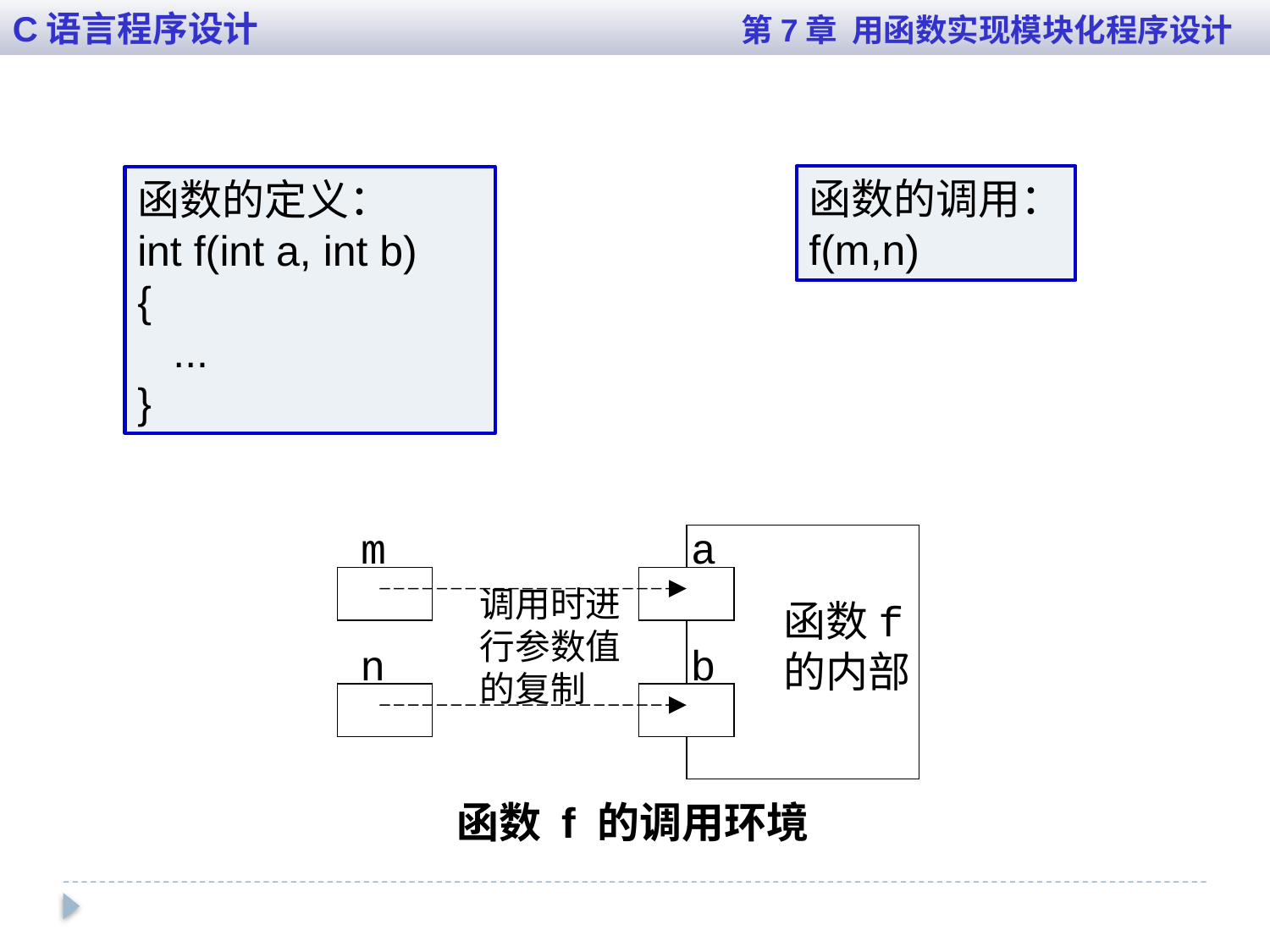

C语言程序设计                                                            第7章  用函数实现模块化程序设计
函数的调用：
f(m,n)
函数的定义：
int f(int a, int b)
{
   ...
}
m            a

调用时进行参数值的复制

函数f的内部
n            b

函数 f 的调用环境